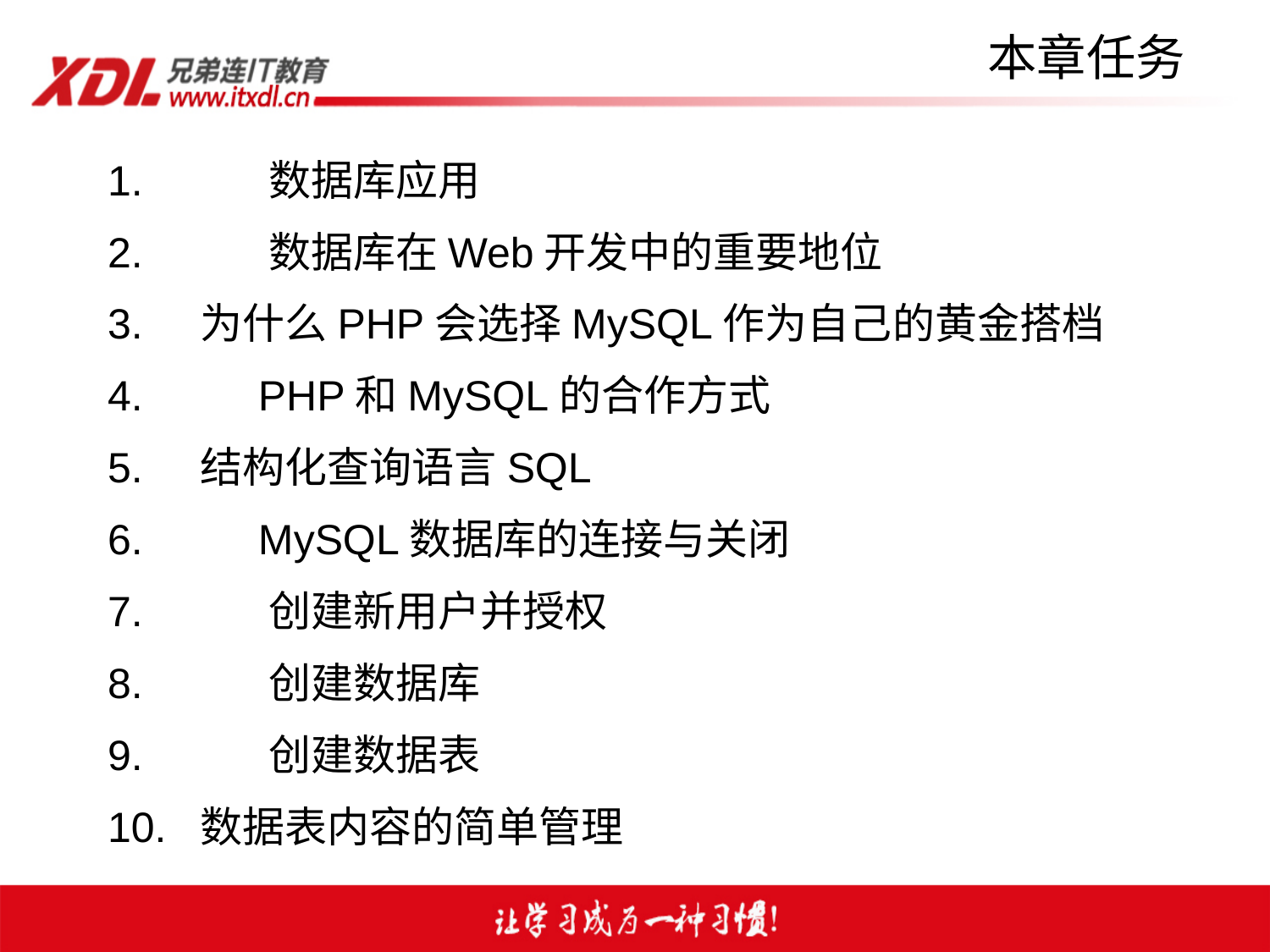

# 本章任务
1.	  数据库应用
2.	  数据库在Web开发中的重要地位
3.    为什么PHP会选择MySQL作为自己的黄金搭档
4.	  PHP和MySQL的合作方式
5.    结构化查询语言SQL
6.	  MySQL数据库的连接与关闭
7.	  创建新用户并授权
8.	  创建数据库
9.	  创建数据表
10.  数据表内容的简单管理